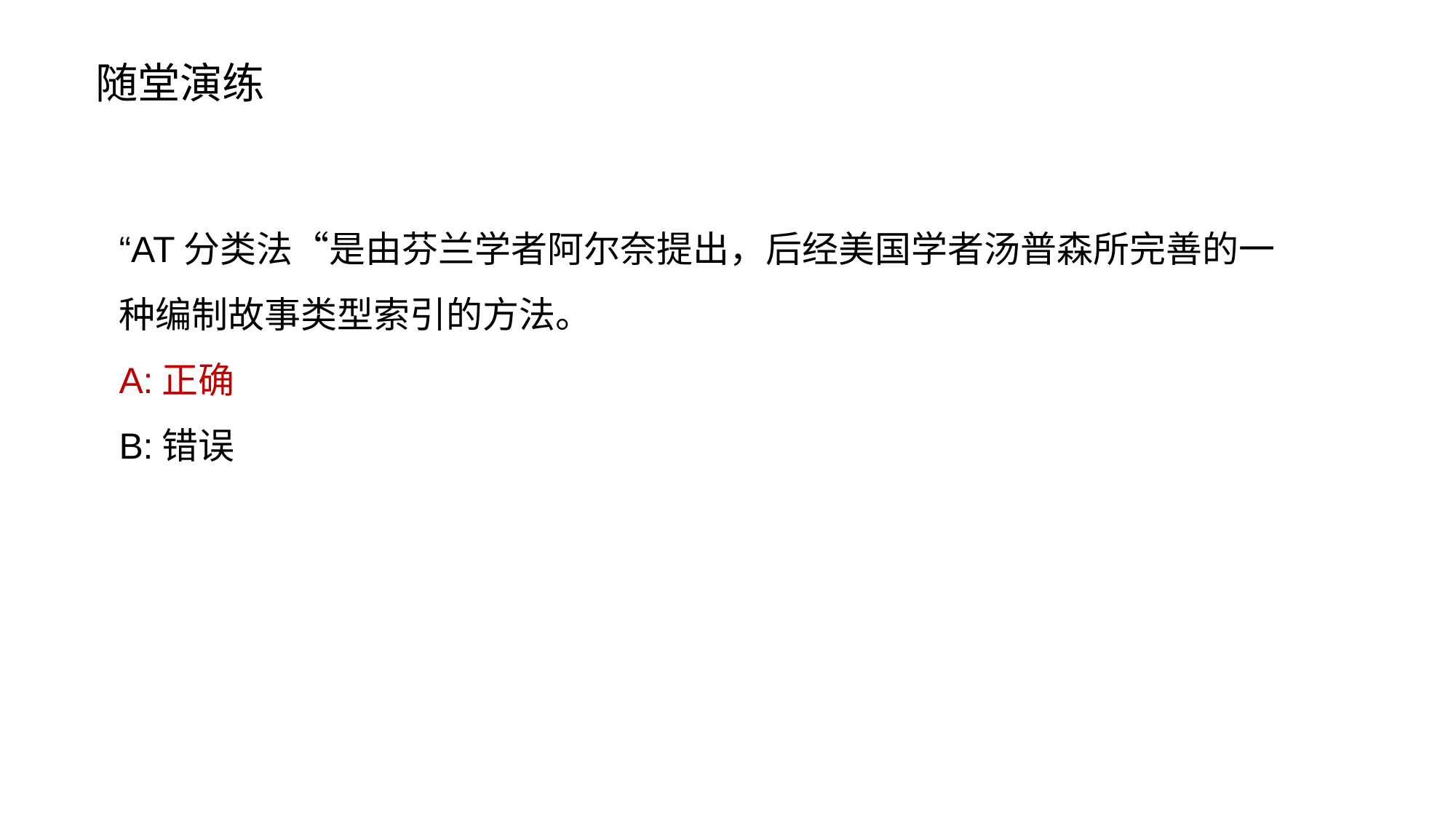

随堂演练
“AT分类法“是由芬兰学者阿尔奈提出，后经美国学者汤普森所完善的一种编制故事类型索引的方法。
A:正确
B:错误